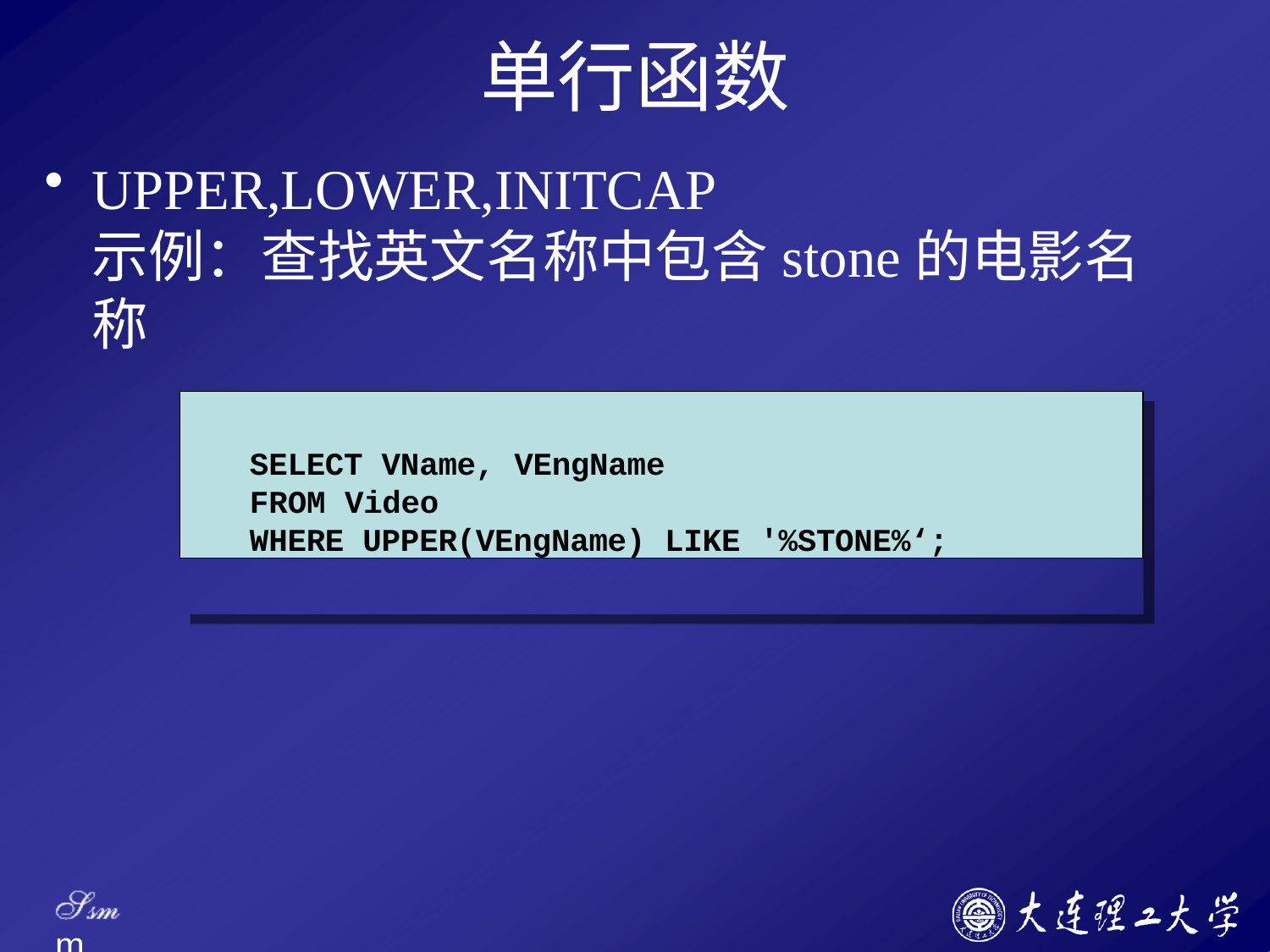

# 单行函数
UPPER,LOWER,INITCAP
示例：查找英文名称中包含stone的电影名称

SELECT VName, VEngName
FROM Video
WHERE UPPER(VEngName) LIKE '%STONE%‘;

Ssm